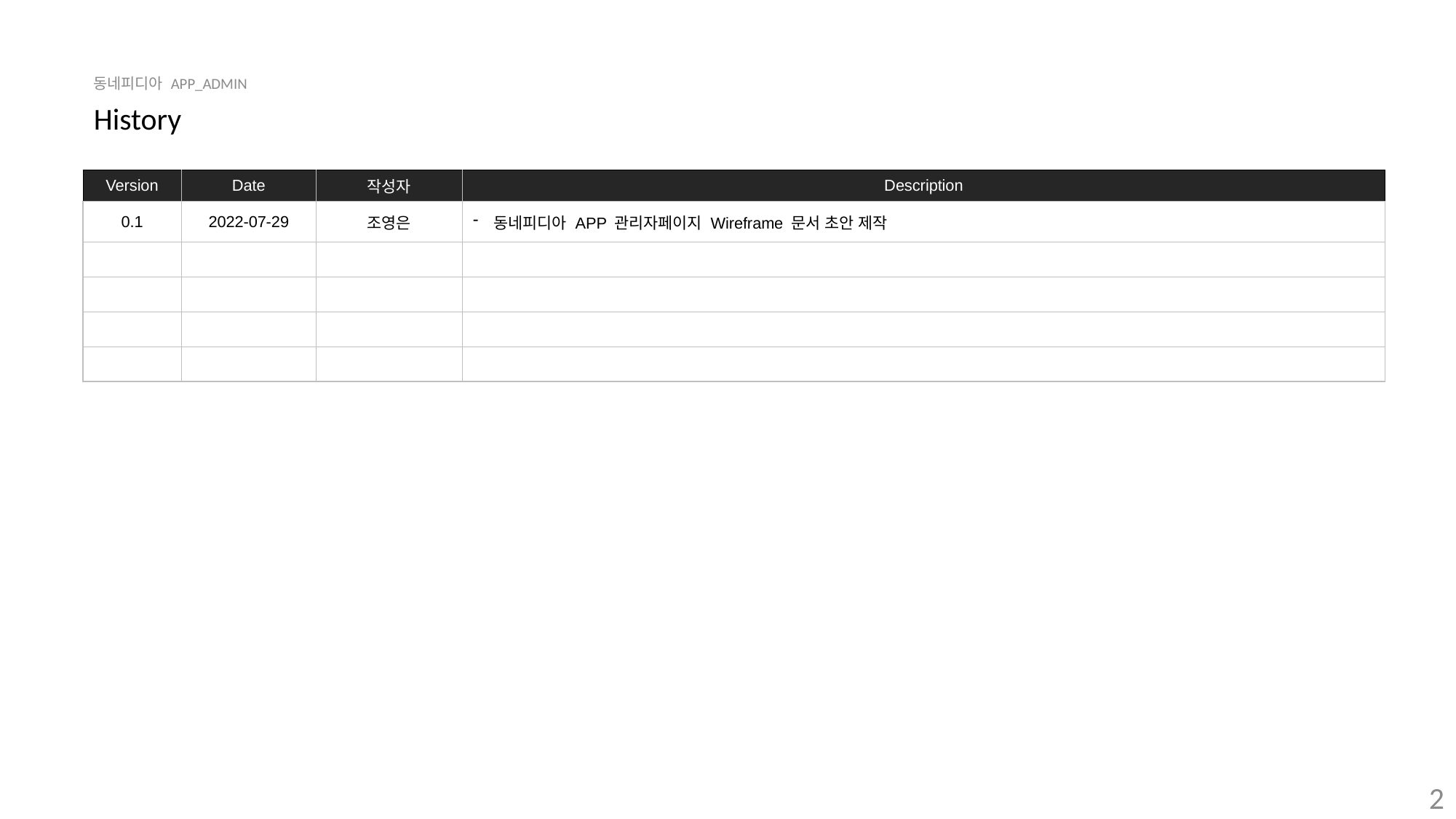

동네피디아 APP_ADMIN
# History
| Version | Date | 작성자 | Description |
| --- | --- | --- | --- |
| 0.1 | 2022-07-29 | 조영은 | 동네피디아 APP 관리자페이지 Wireframe 문서 초안 제작 |
|  |  |  |  |
|  |  |  |  |
|  |  |  |  |
|  |  |  |  |
2